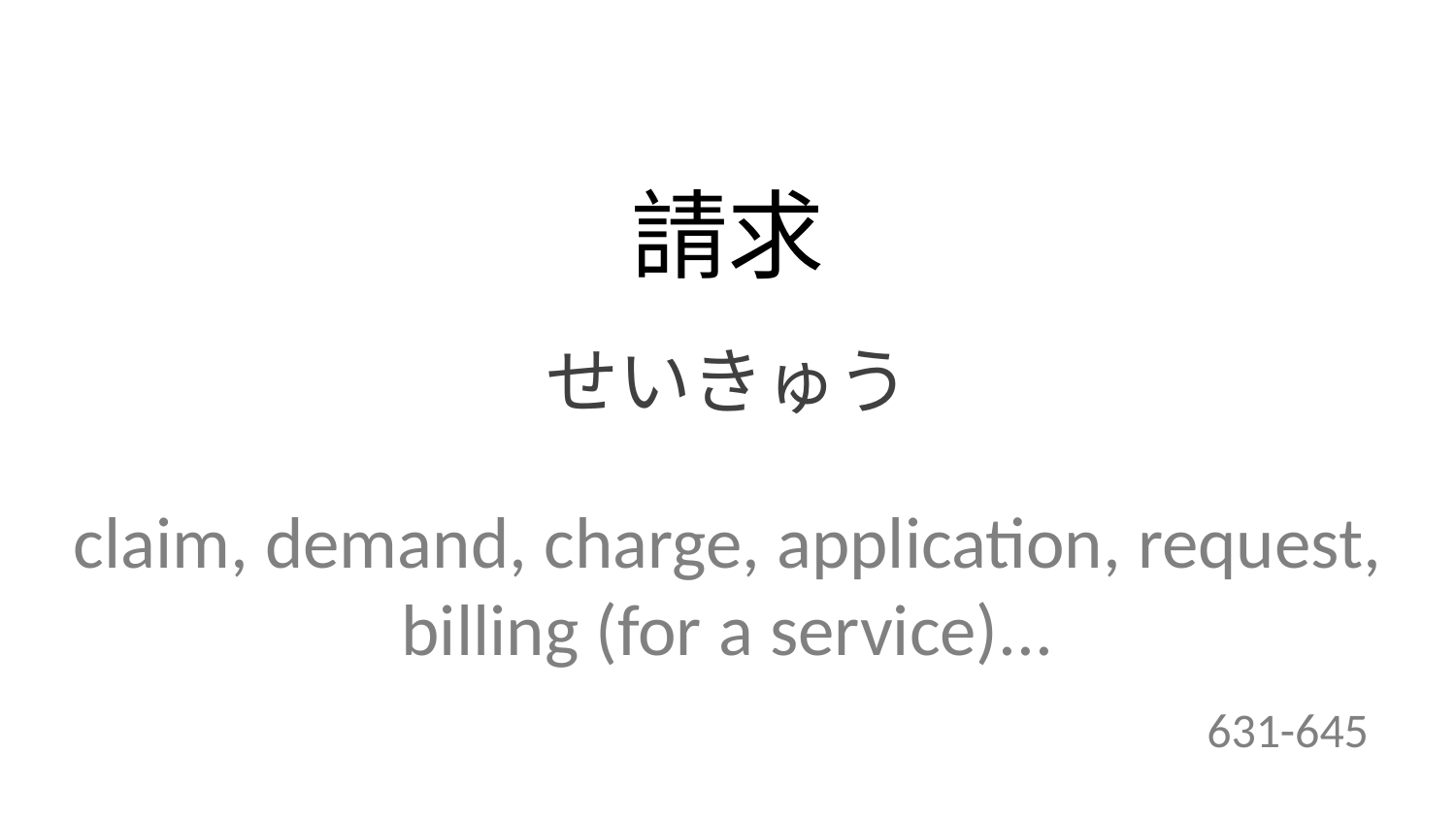

請求

せいきゅう
claim, demand, charge, application, request, billing (for a service)...
631-645